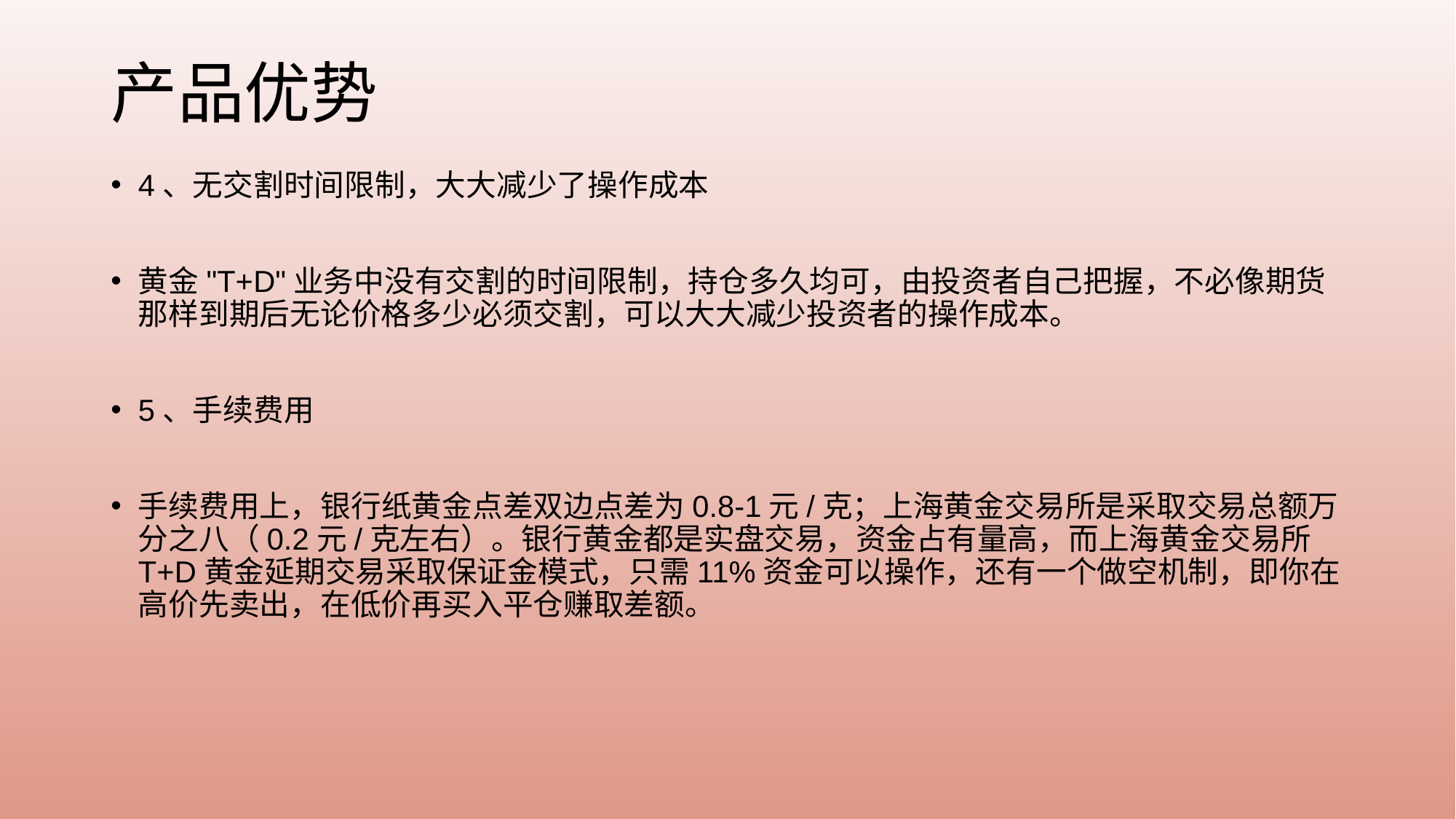

# 产品优势
4、无交割时间限制，大大减少了操作成本

黄金"T+D"业务中没有交割的时间限制，持仓多久均可，由投资者自己把握，不必像期货那样到期后无论价格多少必须交割，可以大大减少投资者的操作成本。

5、手续费用

手续费用上，银行纸黄金点差双边点差为0.8-1元/克；上海黄金交易所是采取交易总额万分之八（0.2元/克左右）。银行黄金都是实盘交易，资金占有量高，而上海黄金交易所T+D黄金延期交易采取保证金模式，只需11%资金可以操作，还有一个做空机制，即你在高价先卖出，在低价再买入平仓赚取差额。